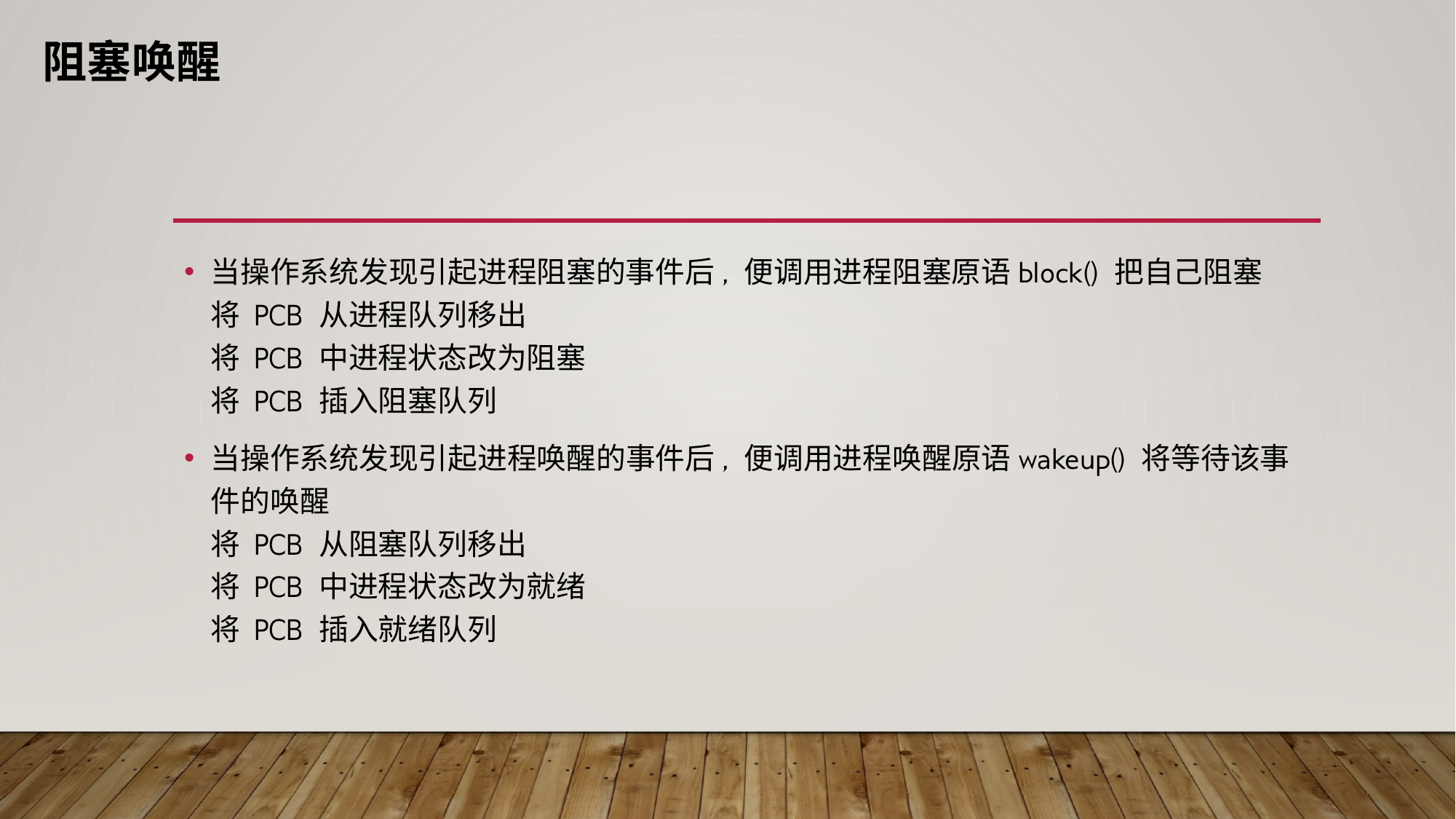

# 阻塞唤醒
当操作系统发现引起进程阻塞的事件后, 便调用进程阻塞原语block() 把自己阻塞
将 PCB 从进程队列移出
将 PCB 中进程状态改为阻塞
将 PCB 插入阻塞队列
当操作系统发现引起进程唤醒的事件后, 便调用进程唤醒原语wakeup() 将等待该事件的唤醒
将 PCB 从阻塞队列移出
将 PCB 中进程状态改为就绪
将 PCB 插入就绪队列